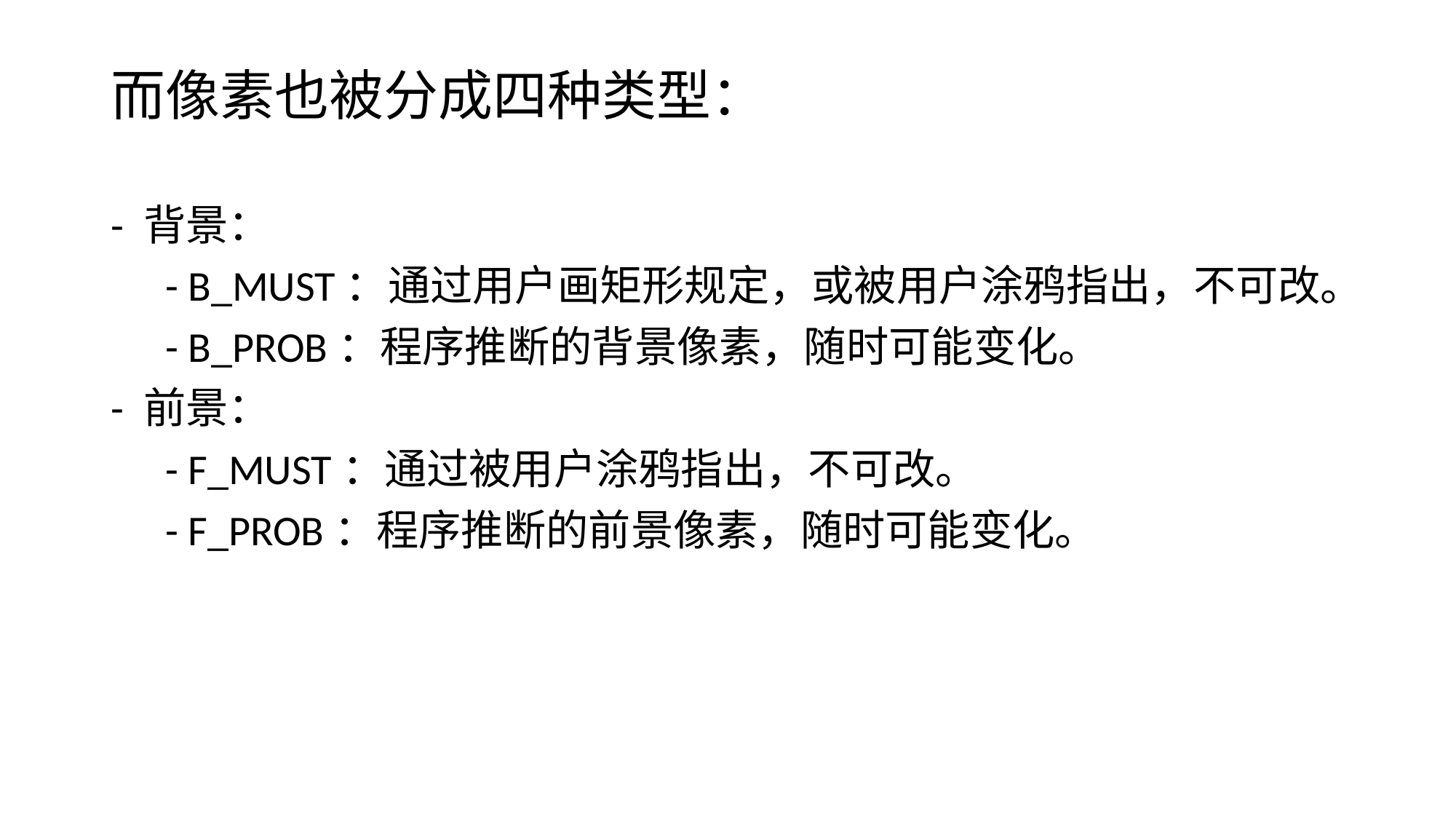

而像素也被分成四种类型：

- 背景：
- B_MUST：通过用户画矩形规定，或被用户涂鸦指出，不可改。
- B_PROB：程序推断的背景像素，随时可能变化。
- 前景：
- F_MUST：通过被用户涂鸦指出，不可改。
- F_PROB：程序推断的前景像素，随时可能变化。